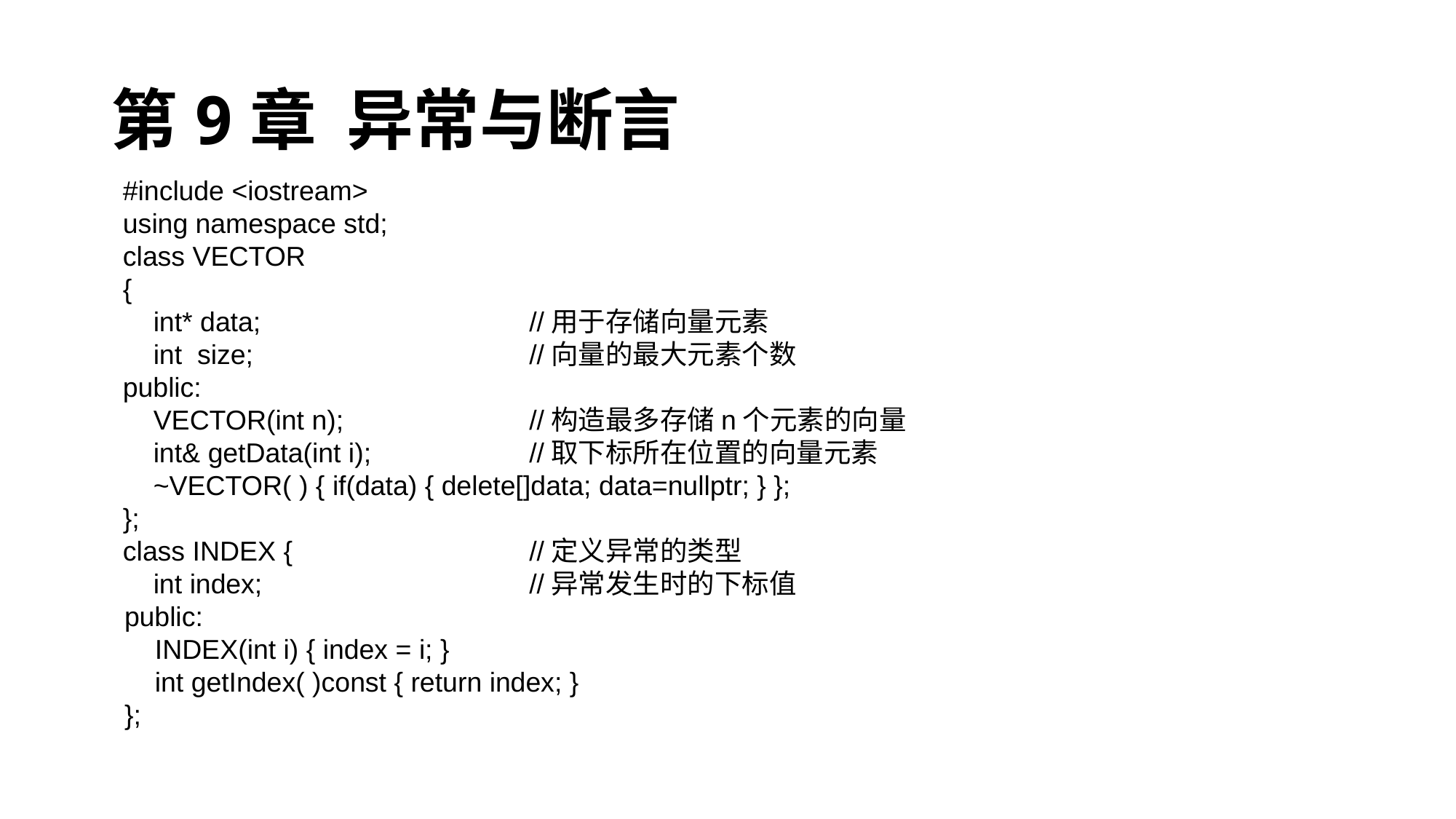

# 第9章  异常与断言
#include <iostream>
using namespace std;
class VECTOR
{
    int* data;			//用于存储向量元素
    int  size;			//向量的最大元素个数
public:
    VECTOR(int n);		//构造最多存储n个元素的向量
    int& getData(int i);		//取下标所在位置的向量元素
    ~VECTOR( ) { if(data) { delete[]data; data=nullptr; } };
};
class INDEX {			//定义异常的类型
    int index;			//异常发生时的下标值
public:
    INDEX(int i) { index = i; }
    int getIndex( )const { return index; }
};